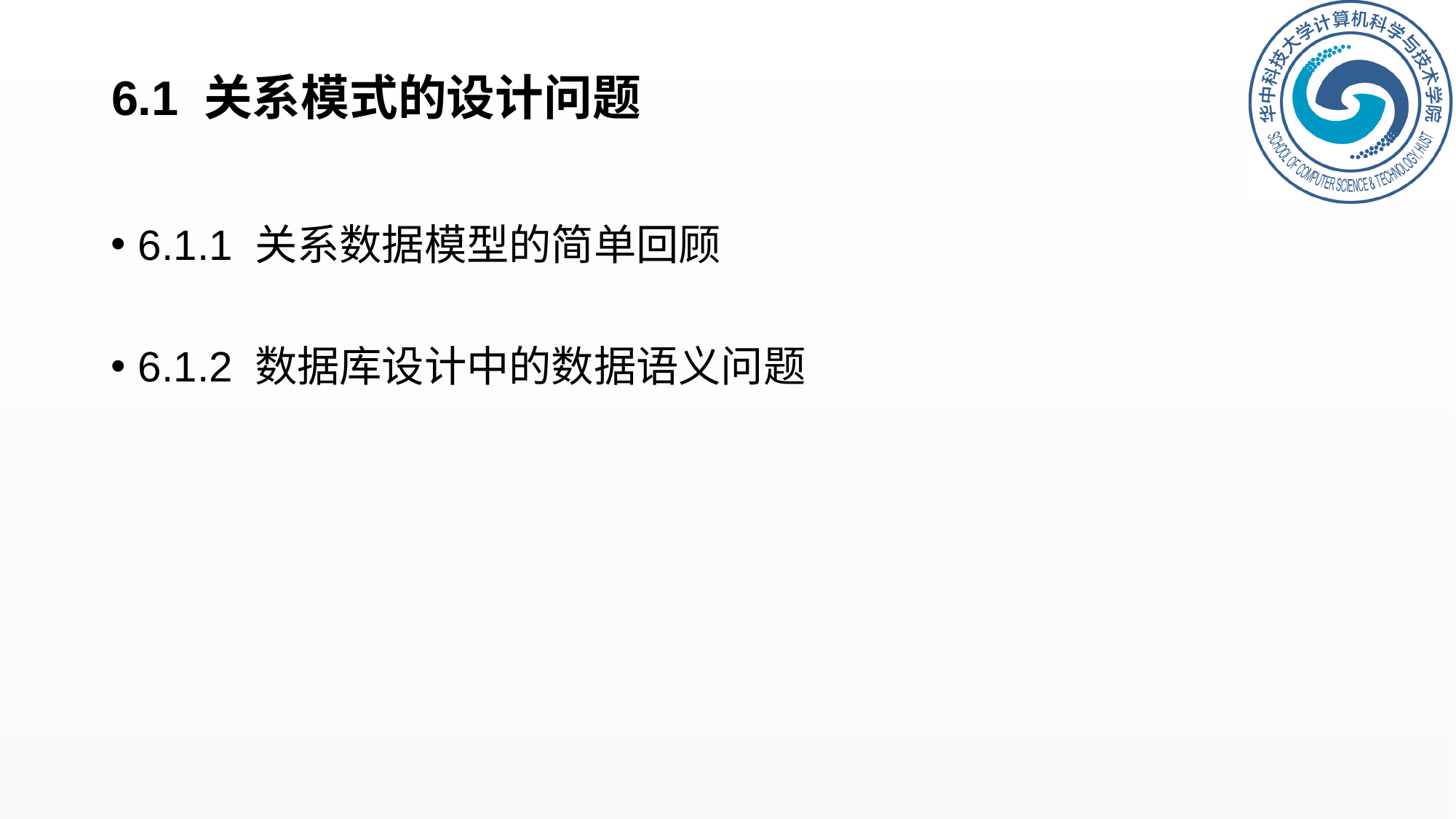

# 6.1 关系模式的设计问题
6.1.1 关系数据模型的简单回顾

6.1.2 数据库设计中的数据语义问题